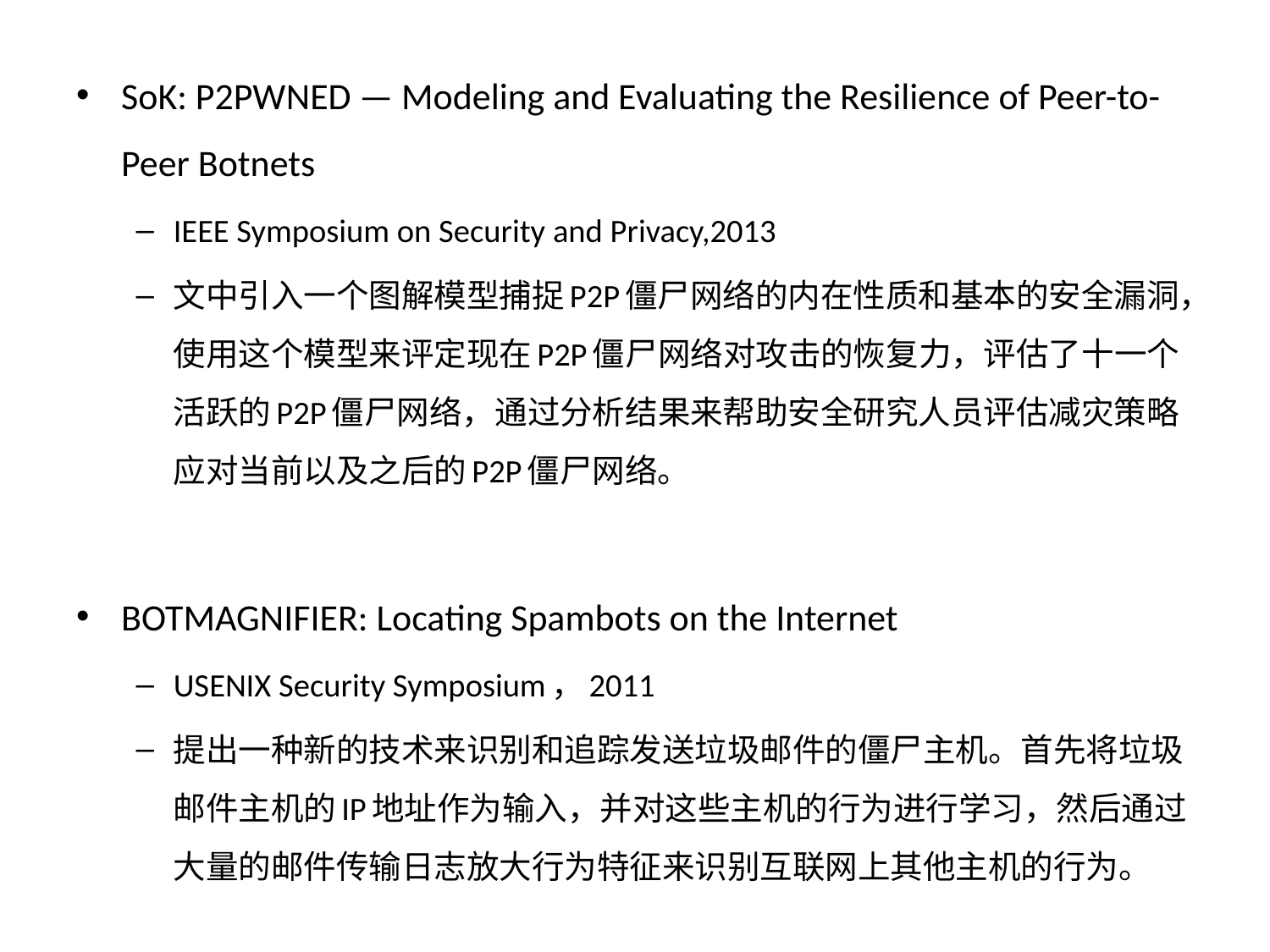

SoK: P2PWNED — Modeling and Evaluating the Resilience of Peer-to-Peer Botnets
IEEE Symposium on Security and Privacy,2013
文中引入一个图解模型捕捉P2P僵尸网络的内在性质和基本的安全漏洞，使用这个模型来评定现在P2P僵尸网络对攻击的恢复力，评估了十一个活跃的P2P僵尸网络，通过分析结果来帮助安全研究人员评估减灾策略应对当前以及之后的P2P僵尸网络。

BOTMAGNIFIER: Locating Spambots on the Internet
USENIX Security Symposium，2011
提出一种新的技术来识别和追踪发送垃圾邮件的僵尸主机。首先将垃圾邮件主机的IP地址作为输入，并对这些主机的行为进行学习，然后通过大量的邮件传输日志放大行为特征来识别互联网上其他主机的行为。